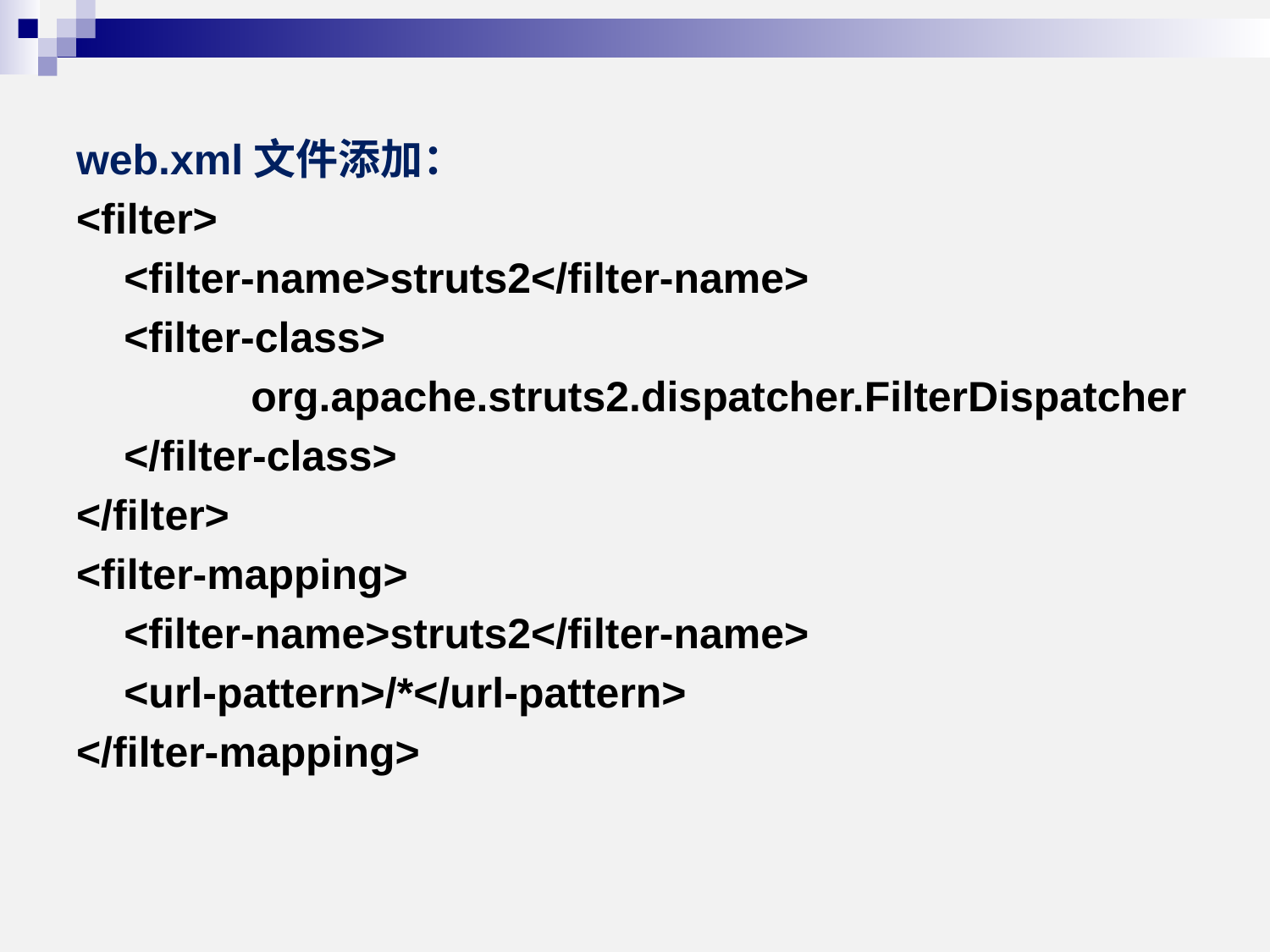

web.xml文件添加：
<filter>
  	<filter-name>struts2</filter-name>
  	<filter-class>
		org.apache.struts2.dispatcher.FilterDispatcher
	</filter-class>
</filter>
<filter-mapping>
  	<filter-name>struts2</filter-name>
  	<url-pattern>/*</url-pattern>
</filter-mapping>
11